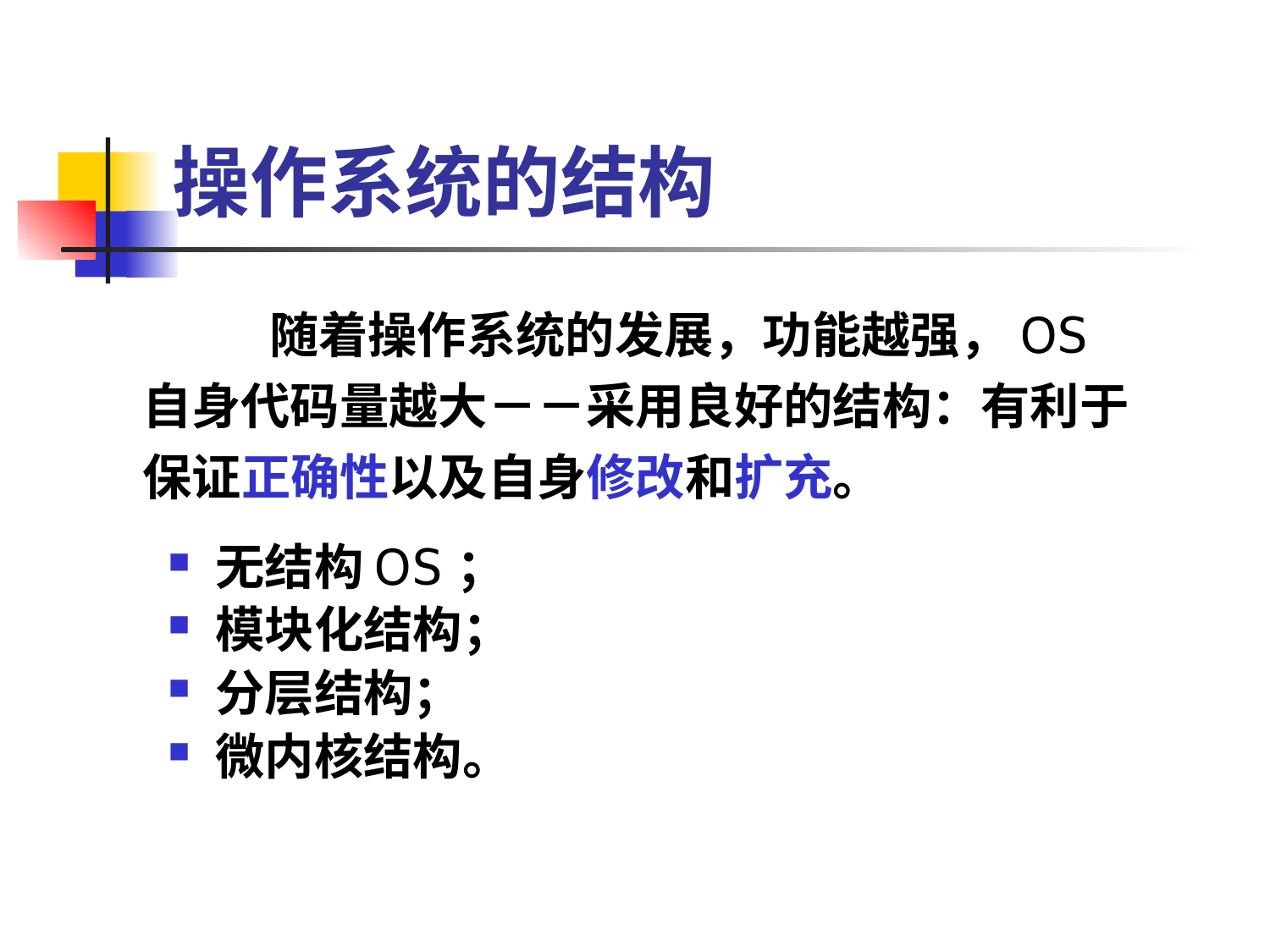

# 操作系统的结构
	随着操作系统的发展，功能越强，OS自身代码量越大－－采用良好的结构：有利于保证正确性以及自身修改和扩充。
无结构OS；
模块化结构；
分层结构；
微内核结构。